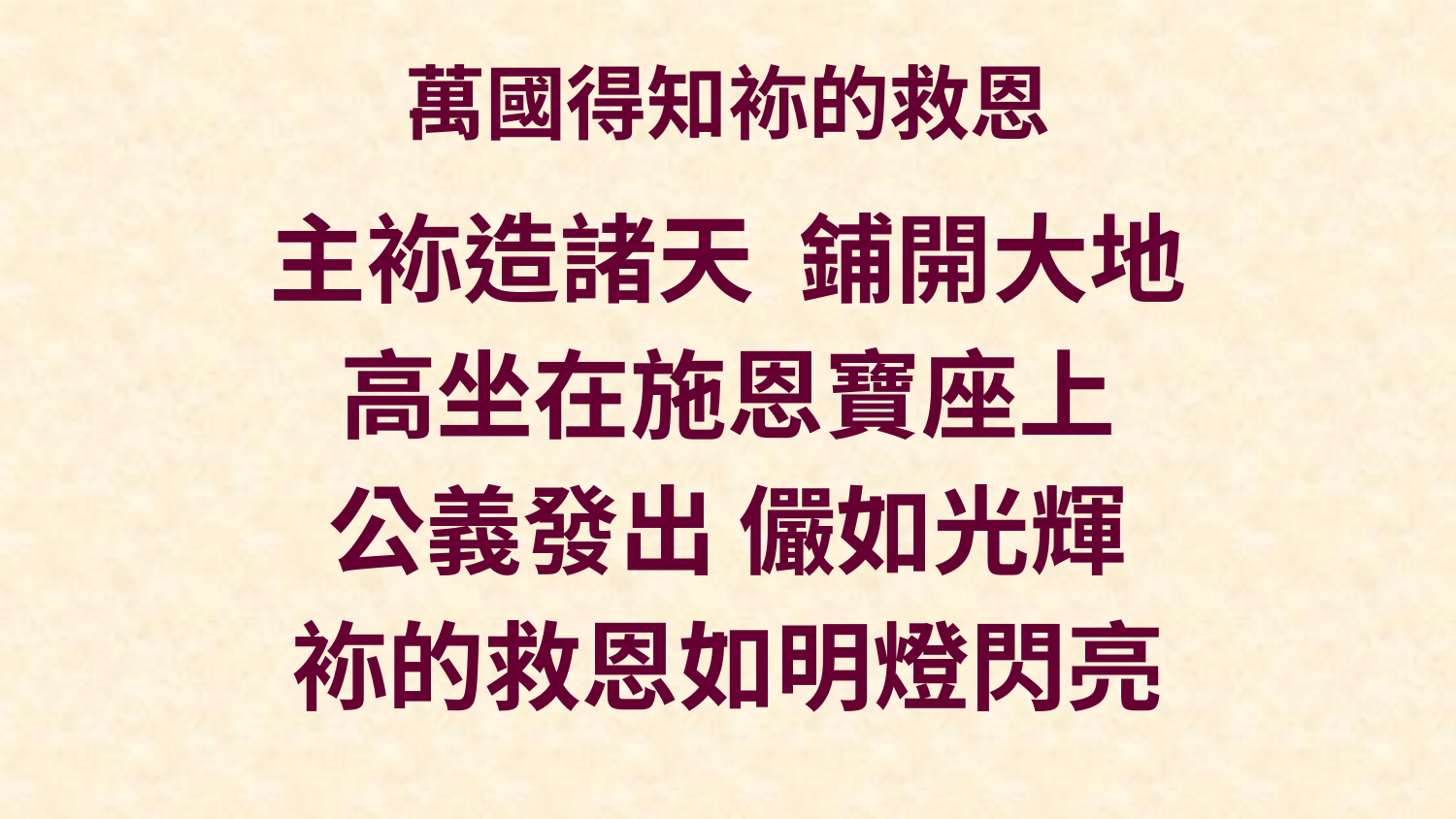

# 萬國得知袮的救恩
主袮造諸天  鋪開大地
高坐在施恩寶座上
公義發出 儼如光輝
袮的救恩如明燈閃亮